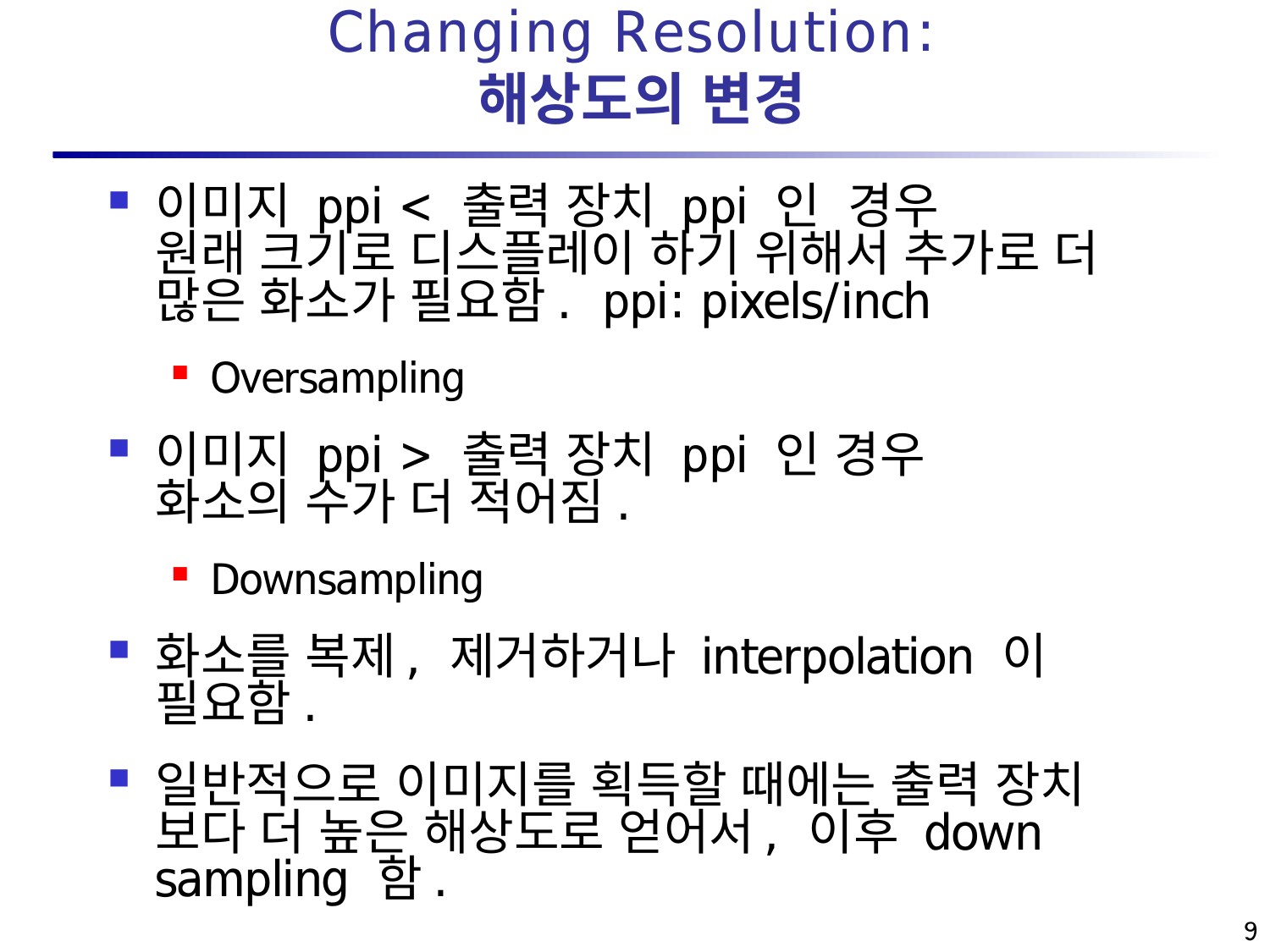

# Changing Resolution: 해상도의 변경
이미지 ppi < 출력 장치 ppi 인  경우
원래 크기로 디스플레이 하기 위해서 추가로 더 많은 화소가 필요함.  ppi: pixels/inch
Oversampling
이미지 ppi > 출력 장치 ppi 인 경우
화소의 수가 더 적어짐.
Downsampling
화소를 복제, 제거하거나 interpolation 이 필요함.
일반적으로 이미지를 획득할 때에는 출력 장치 보다 더 높은 해상도로 얻어서, 이후 down sampling 함.
9